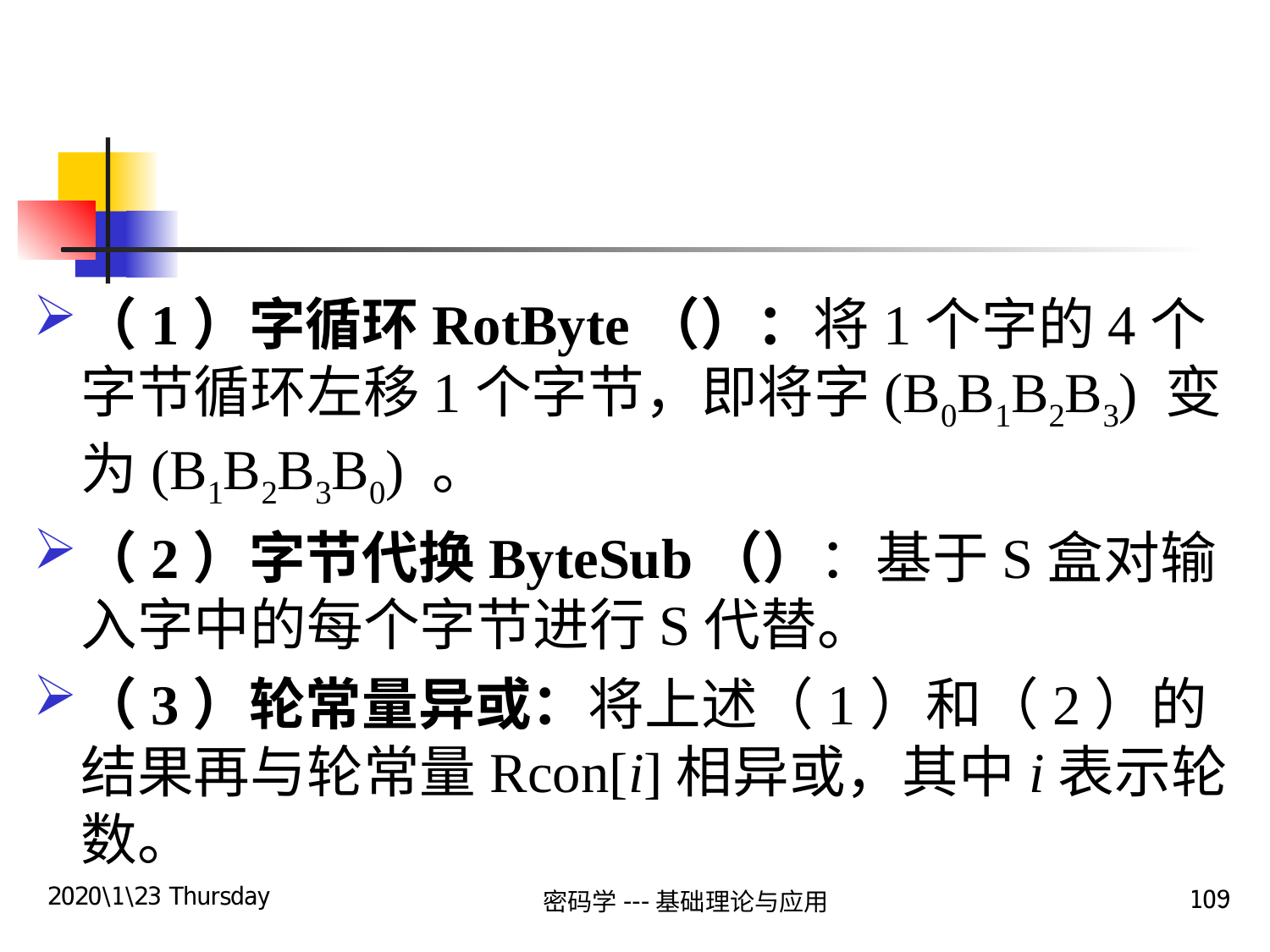

#
（1）字循环RotByte（）：将1个字的4个字节循环左移1个字节，即将字(B0B1B2B3) 变为(B1B2B3B0) 。
（2）字节代换ByteSub（）：基于S盒对输入字中的每个字节进行S代替。
（3）轮常量异或：将上述（1）和（2）的结果再与轮常量Rcon[i]相异或，其中i表示轮数。
2020\1\23 Thursday
109
密码学---基础理论与应用